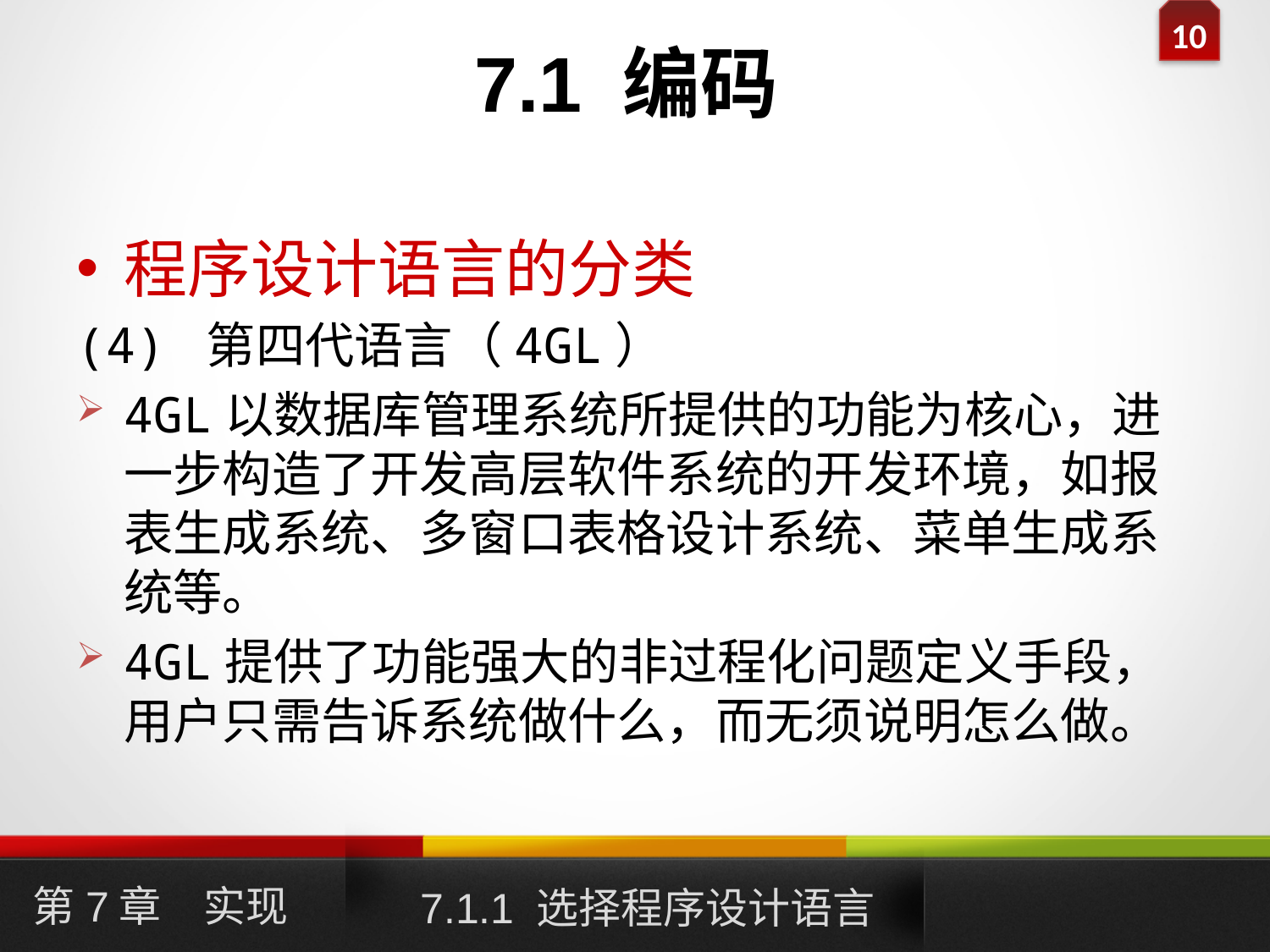

7.1 编码
#
程序设计语言的分类
(4) 第四代语言（4GL）
4GL以数据库管理系统所提供的功能为核心，进一步构造了开发高层软件系统的开发环境，如报表生成系统、多窗口表格设计系统、菜单生成系统等。
4GL提供了功能强大的非过程化问题定义手段，用户只需告诉系统做什么，而无须说明怎么做。
第7章　实现
7.1.1 选择程序设计语言